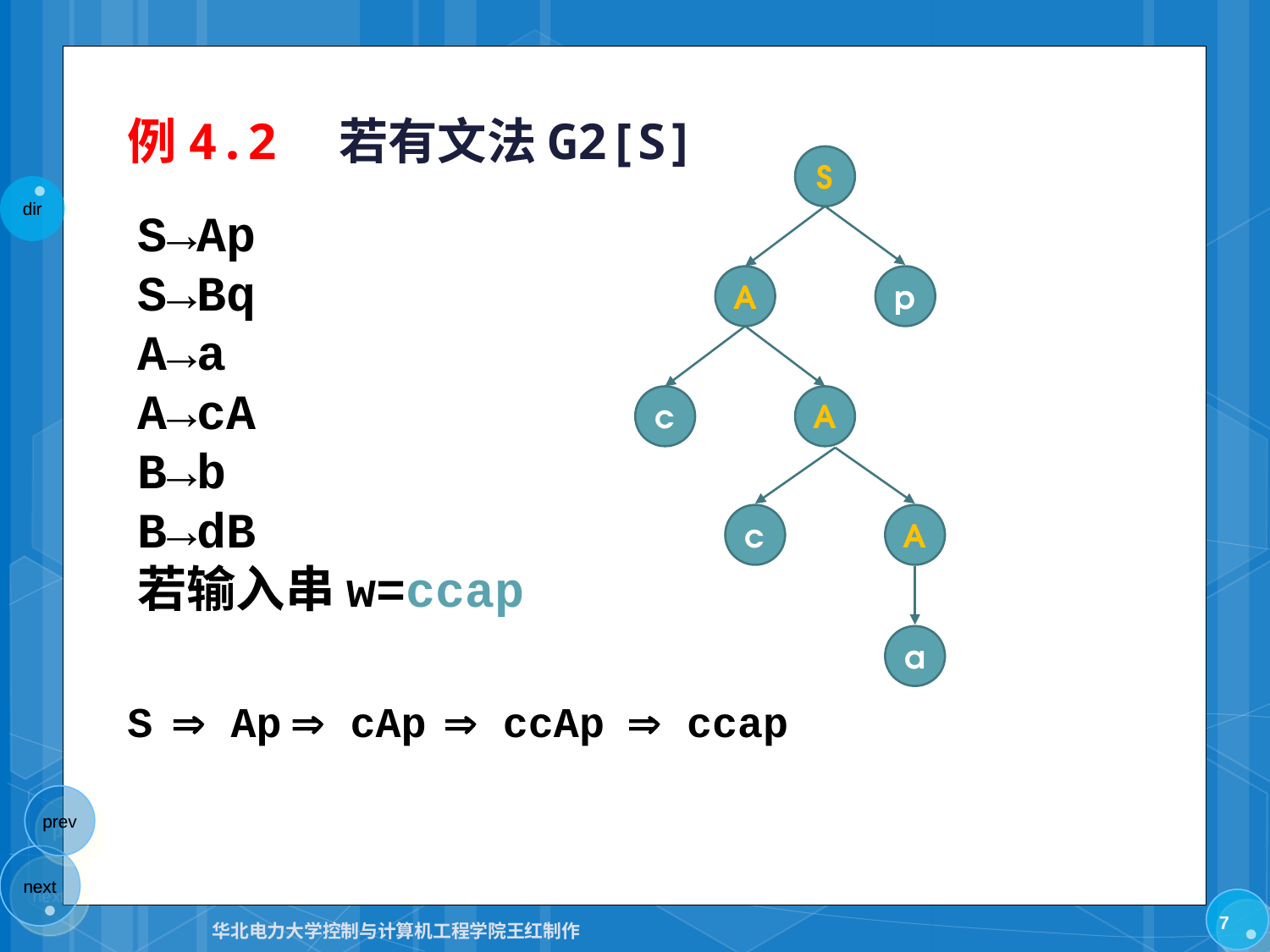

# 例4.2　若有文法G2[S]
S
S→Ap
S→Bq
A→a
A→cA
B→b
B→dB
若输入串w=ccap
A
p
c
A
c
A
a
S
⇒ Ap
⇒ cAp
⇒ ccAp
⇒ ccap
7
华北电力大学控制与计算机工程学院王红制作